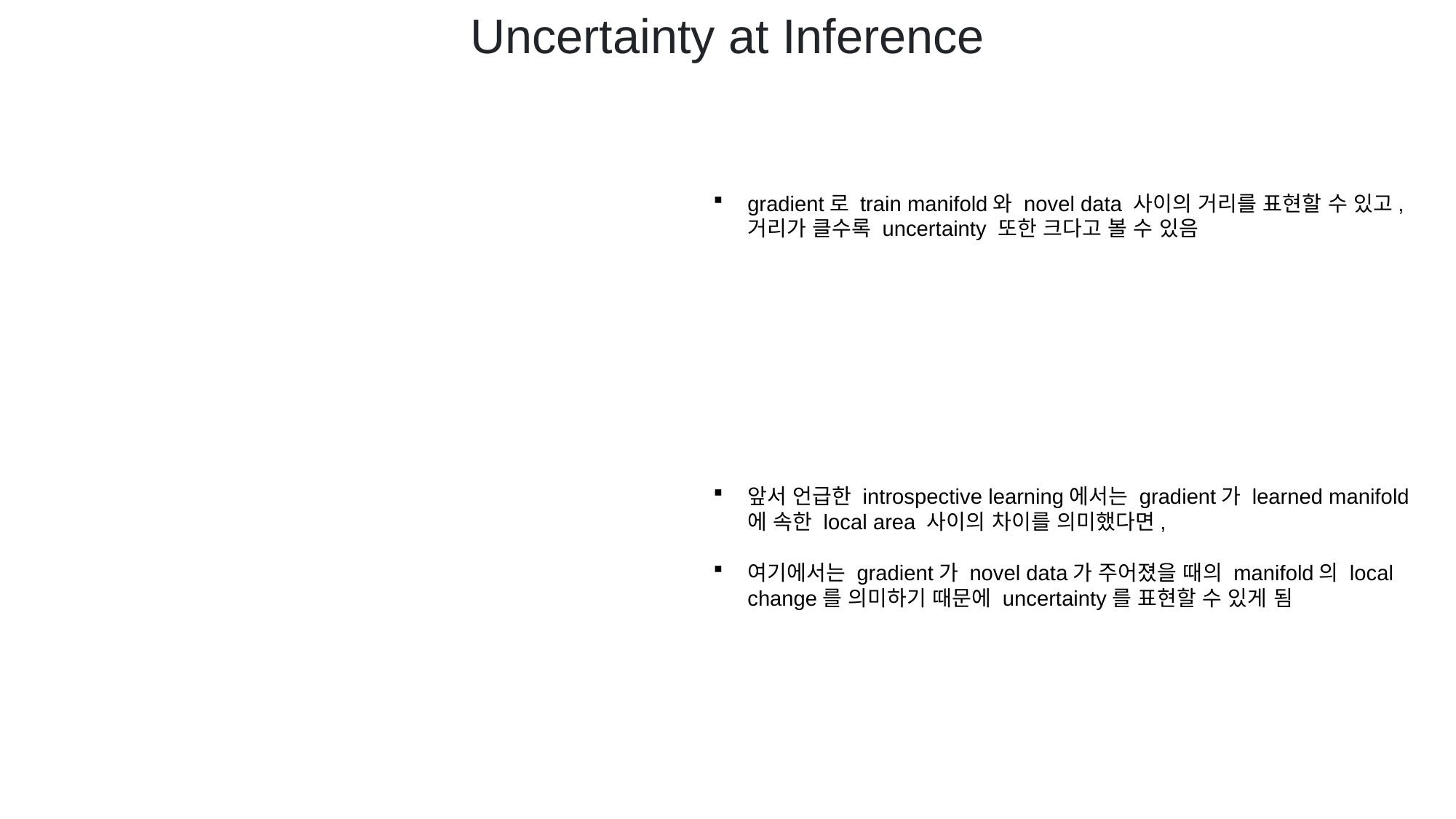

Uncertainty at Inference
gradient로 train manifold와 novel data 사이의 거리를 표현할 수 있고, 거리가 클수록 uncertainty 또한 크다고 볼 수 있음

앞서 언급한 introspective learning에서는 gradient가 learned manifold에 속한 local area 사이의 차이를 의미했다면,

여기에서는 gradient가 novel data가 주어졌을 때의 manifold의 local change를 의미하기 때문에 uncertainty를 표현할 수 있게 됨